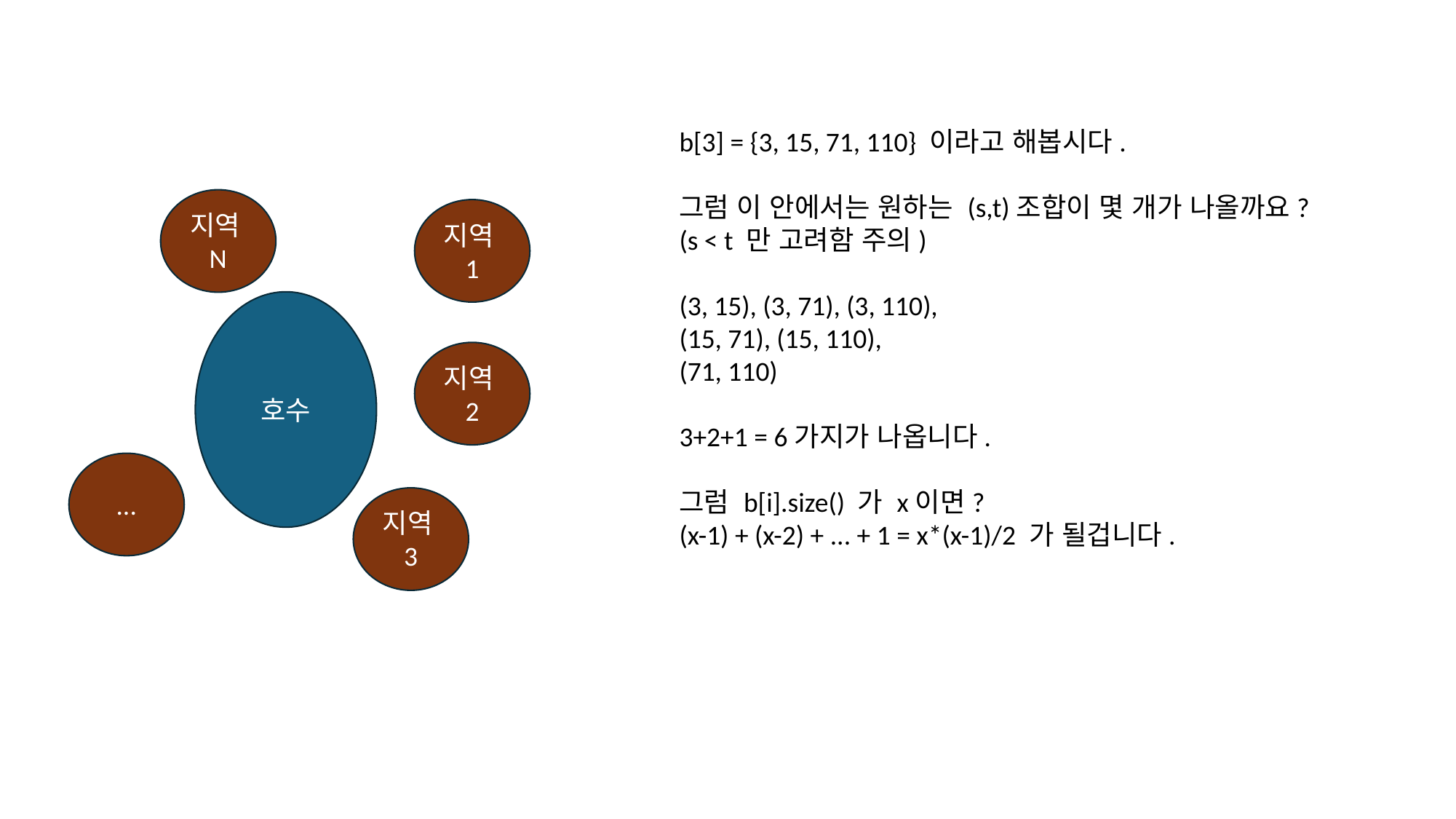

b[3] = {3, 15, 71, 110} 이라고 해봅시다.

그럼 이 안에서는 원하는 (s,t)조합이 몇 개가 나올까요?
(s < t 만 고려함 주의)

(3, 15), (3, 71), (3, 110),
(15, 71), (15, 110),
(71, 110)

3+2+1 = 6가지가 나옵니다.

그럼 b[i].size() 가 x이면?
(x-1) + (x-2) + ... + 1 = x*(x-1)/2 가 될겁니다.
지역N
지역1
호수
지역2
...
지역3